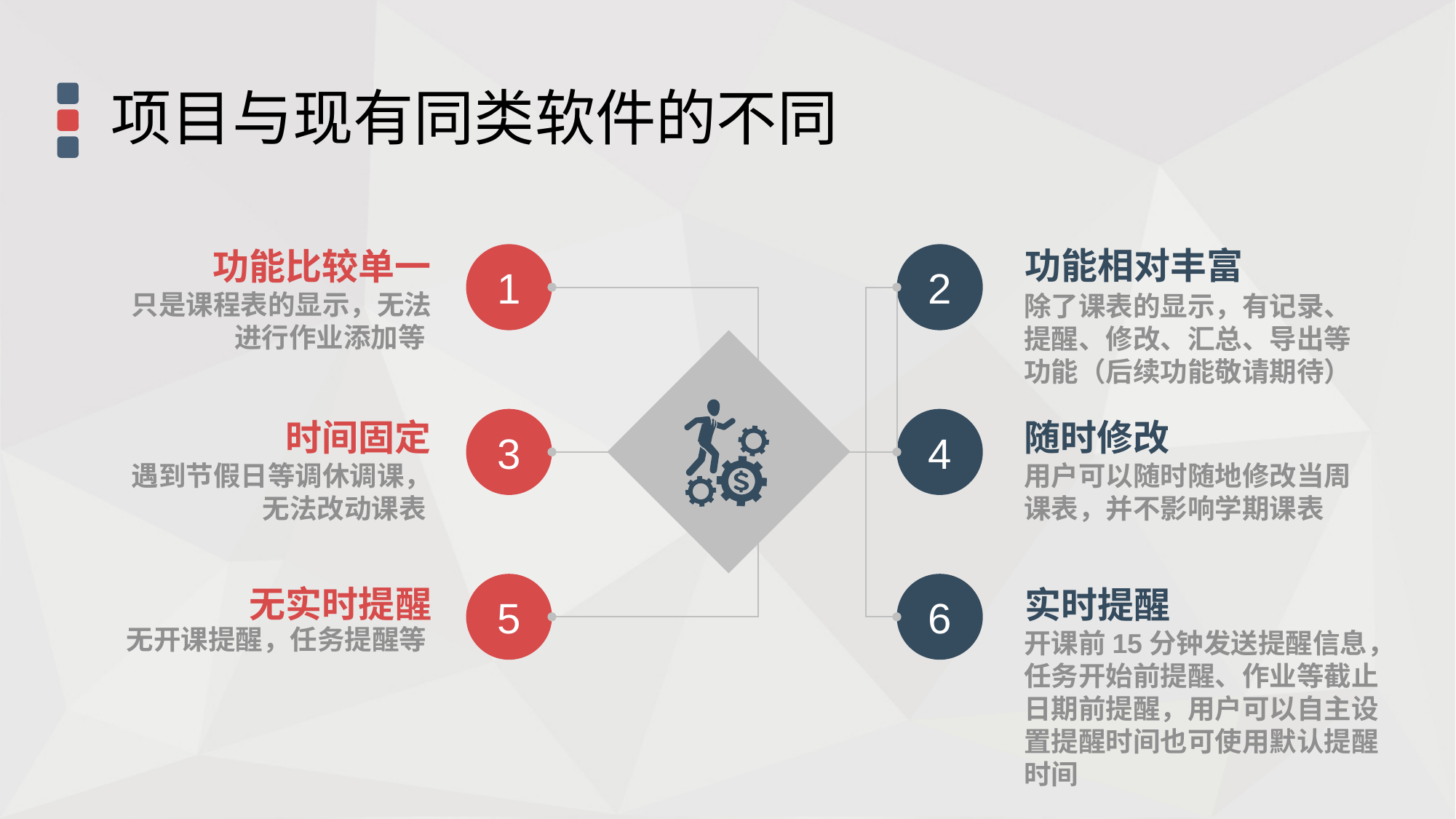

项目与现有同类软件的不同
功能相对丰富
功能比较单一
1
2
只是课程表的显示，无法进行作业添加等
除了课表的显示，有记录、提醒、修改、汇总、导出等功能（后续功能敬请期待）

时间固定
3
4
随时修改
用户可以随时随地修改当周课表，并不影响学期课表
遇到节假日等调休调课，无法改动课表
5
6
无实时提醒
实时提醒
无开课提醒，任务提醒等
开课前15分钟发送提醒信息，任务开始前提醒、作业等截止日期前提醒，用户可以自主设置提醒时间也可使用默认提醒时间